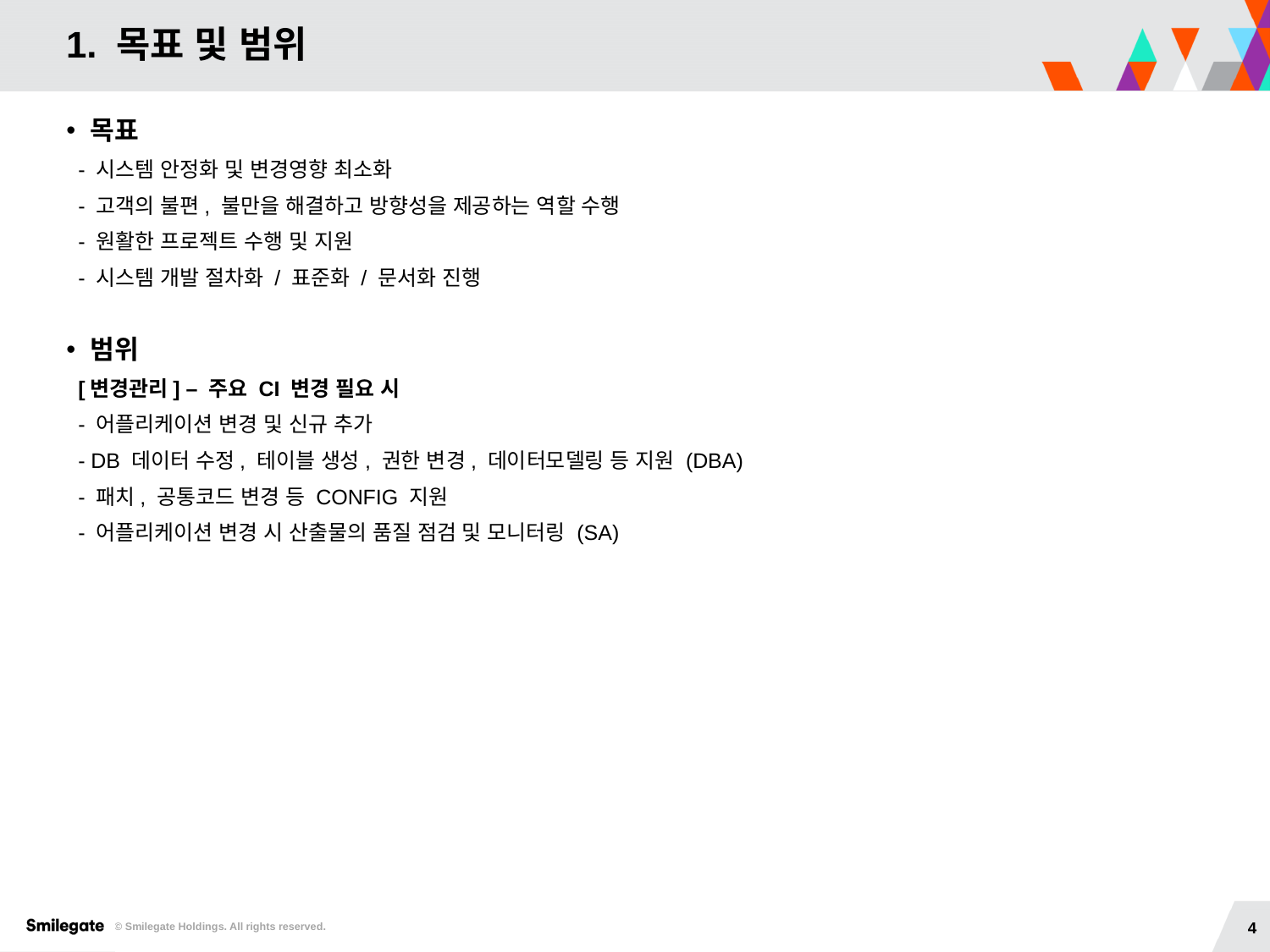

# 1. 목표 및 범위
목표
  - 시스템 안정화 및 변경영향 최소화
  - 고객의 불편, 불만을 해결하고 방향성을 제공하는 역할 수행
  - 원활한 프로젝트 수행 및 지원
  - 시스템 개발 절차화 / 표준화 / 문서화 진행

범위
  [변경관리] – 주요 CI 변경 필요 시
  - 어플리케이션 변경 및 신규 추가
  - DB 데이터 수정, 테이블 생성, 권한 변경, 데이터모델링 등 지원 (DBA)
  - 패치, 공통코드 변경 등 CONFIG 지원
  - 어플리케이션 변경 시 산출물의 품질 점검 및 모니터링 (SA)

4